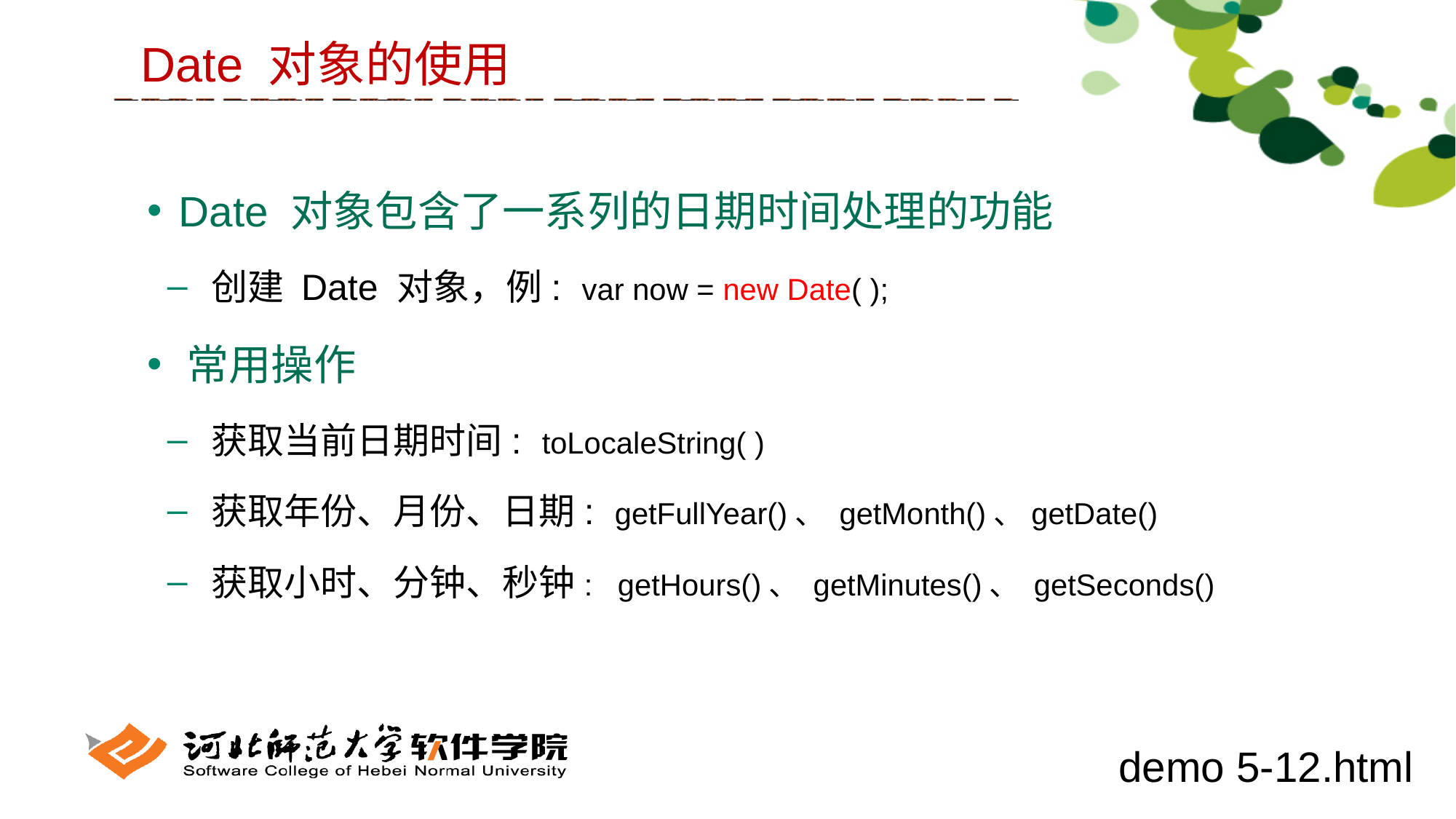

Date 对象的使用
 Date 对象包含了一系列的日期时间处理的功能
 创建 Date 对象，例:  var now = new Date( );
 常用操作
 获取当前日期时间:  toLocaleString( )
 获取年份、月份、日期:  getFullYear()、 getMonth()、getDate()
 获取小时、分钟、秒钟:   getHours()、 getMinutes()、 getSeconds()
demo 5-12.html